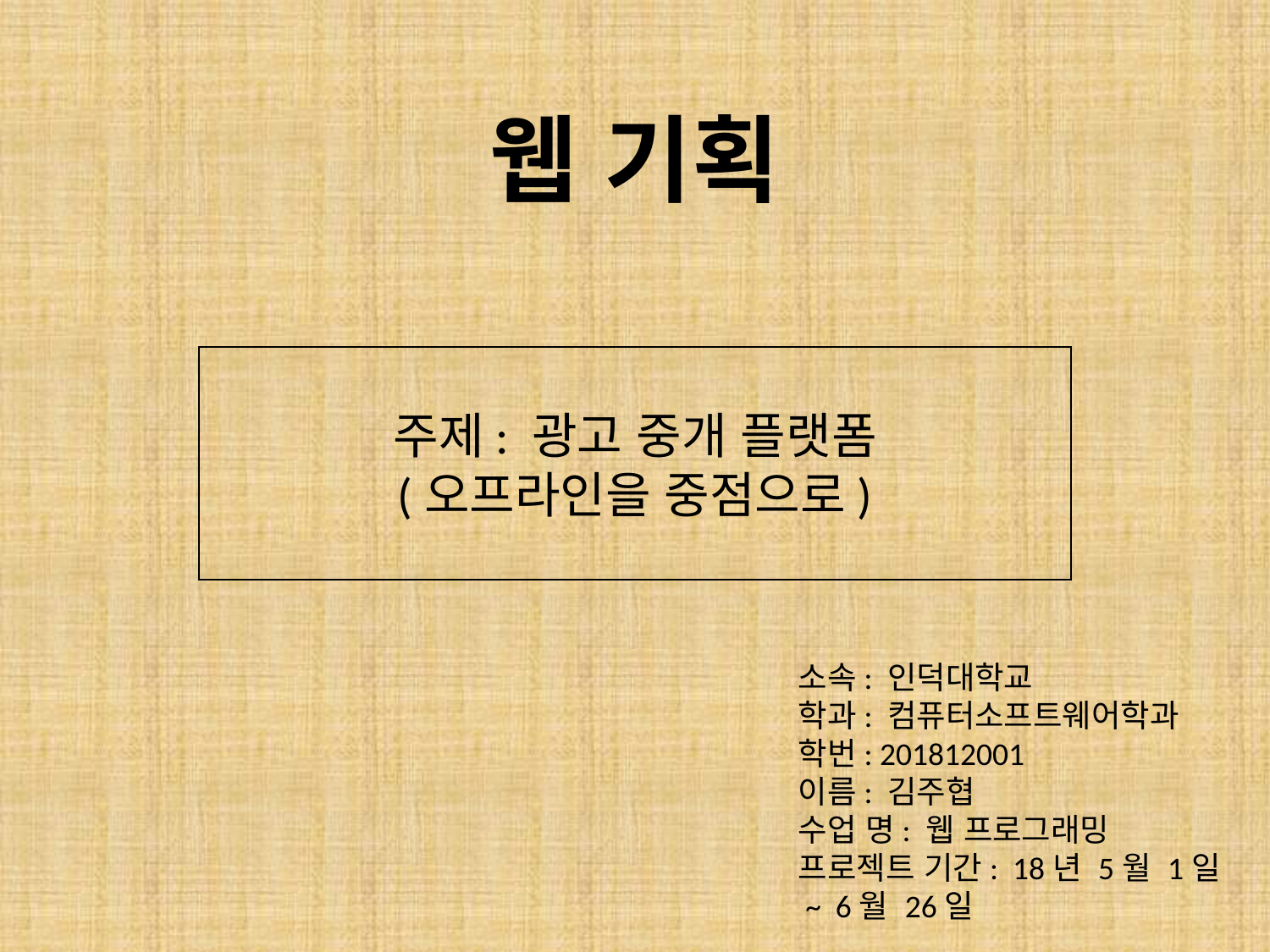

웹 기획
주제: 광고 중개 플랫폼
(오프라인을 중점으로)
소속: 인덕대학교
학과: 컴퓨터소프트웨어학과
학번: 201812001
이름: 김주협
수업 명: 웹 프로그래밍
프로젝트 기간:  18년 5월 1일
 ~  6월 26일